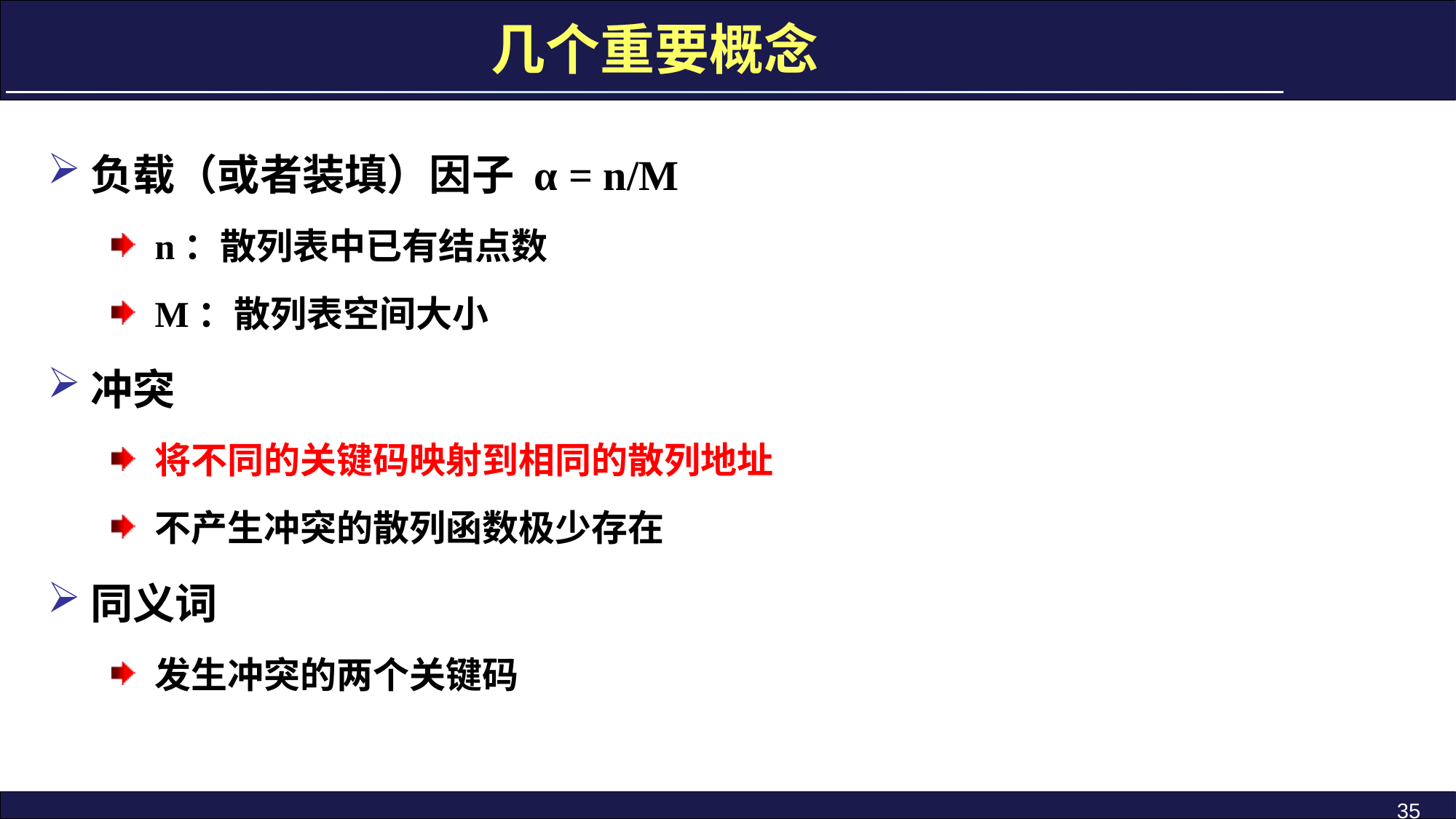

几个重要概念
负载（或者装填）因子 α = n/M
n：散列表中已有结点数
M：散列表空间大小
冲突
将不同的关键码映射到相同的散列地址
不产生冲突的散列函数极少存在
同义词
发生冲突的两个关键码
35